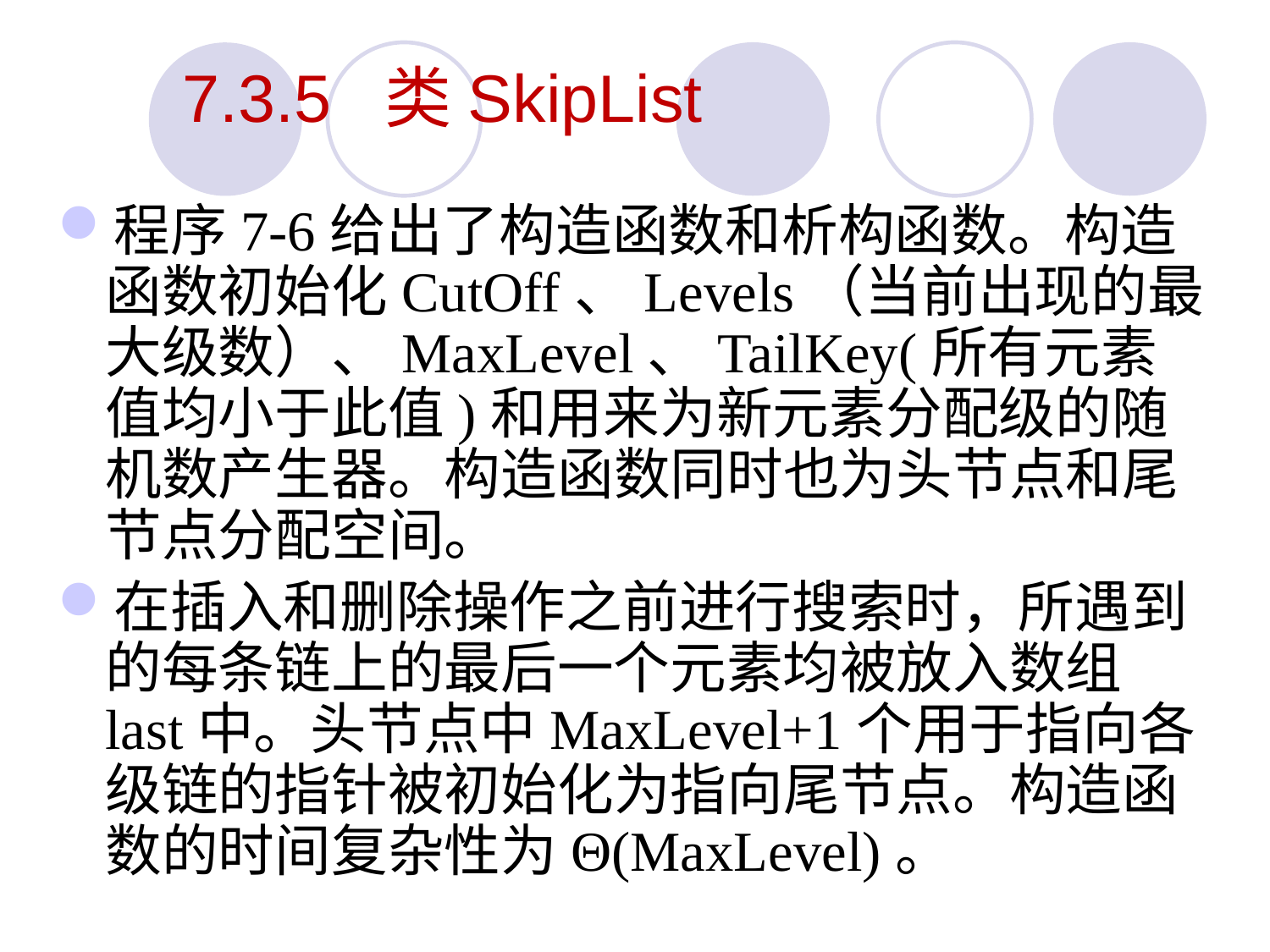

7.3.5  类SkipList
36

程序7-6给出了构造函数和析构函数。构造函数初始化CutOff、Levels（当前出现的最大级数）、MaxLevel、TailKey(所有元素值均小于此值)和用来为新元素分配级的随机数产生器。构造函数同时也为头节点和尾节点分配空间。
在插入和删除操作之前进行搜索时，所遇到的每条链上的最后一个元素均被放入数组last中。头节点中MaxLevel+1个用于指向各级链的指针被初始化为指向尾节点。构造函数的时间复杂性为Θ(MaxLevel)。